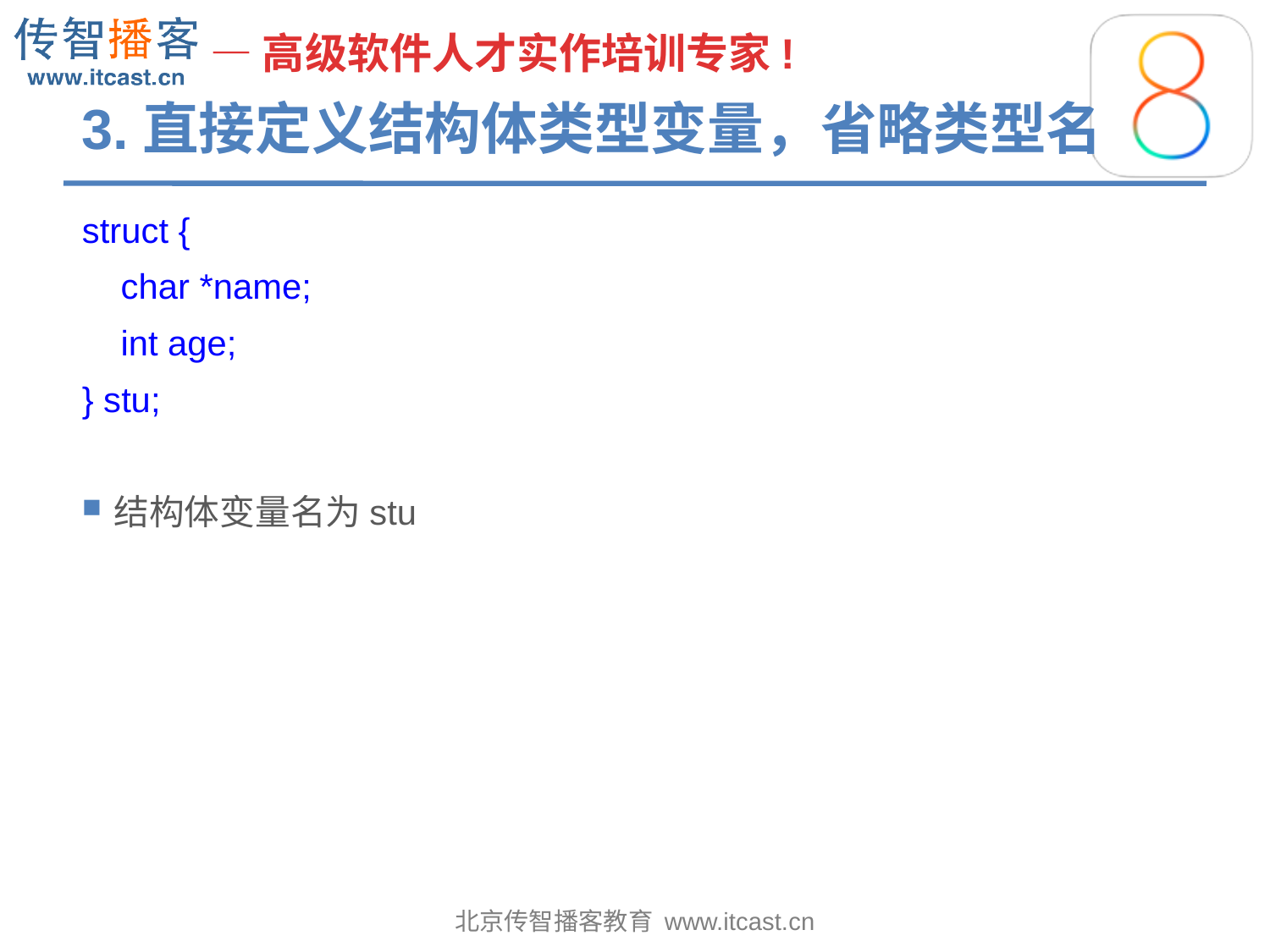

# 3.直接定义结构体类型变量，省略类型名
struct {
    char *name;
    int age;
} stu;

结构体变量名为stu